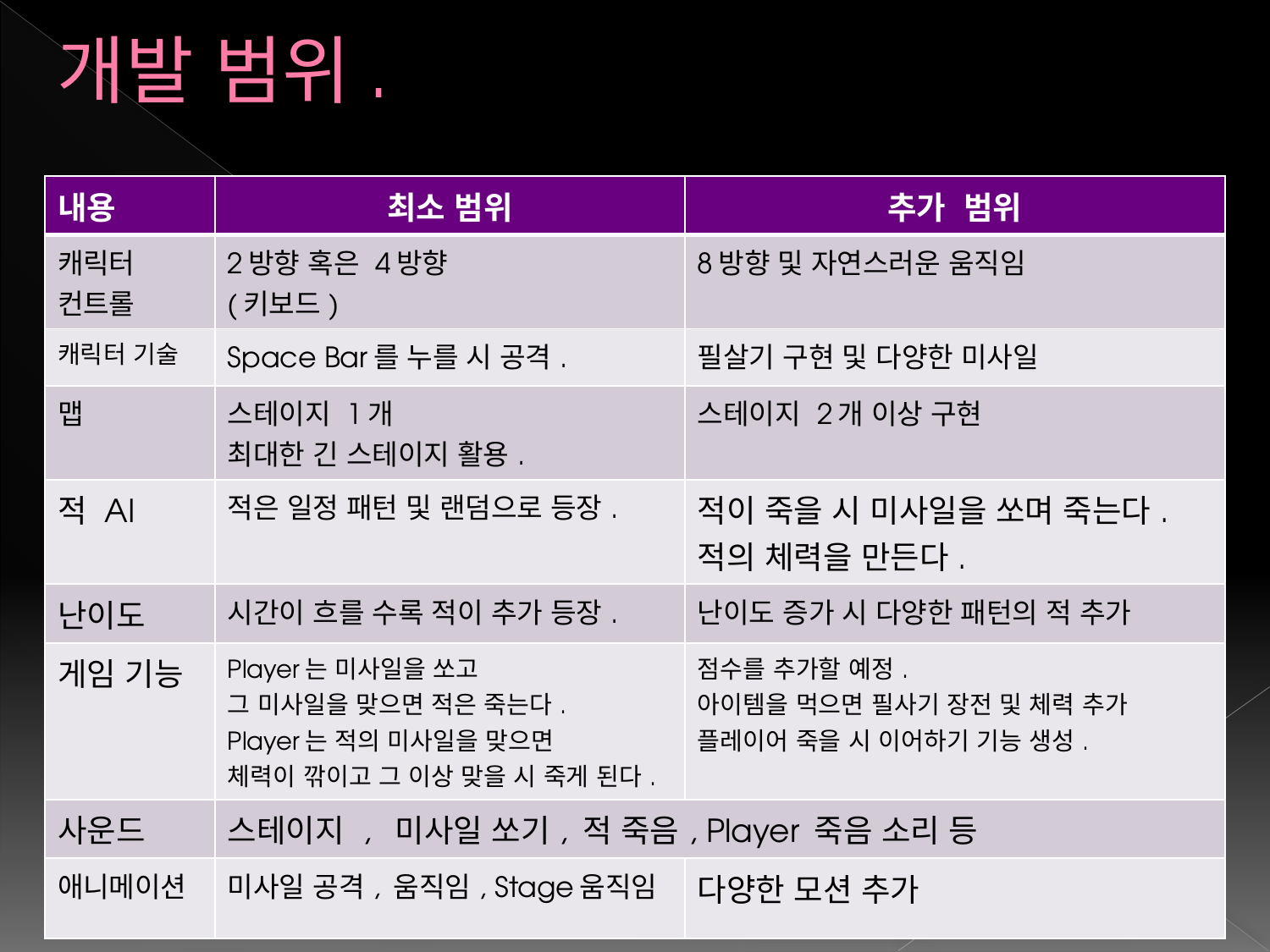

# 개발 범위.
| 내용 | 최소 범위 | 추가 범위 |
| --- | --- | --- |
| 캐릭터 컨트롤 | 2방향 혹은 4방향 (키보드) | 8방향 및 자연스러운 움직임 |
| 캐릭터 기술 | Space Bar를 누를 시 공격. | 필살기 구현 및 다양한 미사일 |
| 맵 | 스테이지 1개 최대한 긴 스테이지 활용. | 스테이지 2개 이상 구현 |
| 적 AI | 적은 일정 패턴 및 랜덤으로 등장. | 적이 죽을 시 미사일을 쏘며 죽는다. 적의 체력을 만든다. |
| 난이도 | 시간이 흐를 수록 적이 추가 등장. | 난이도 증가 시 다양한 패턴의 적 추가 |
| 게임 기능 | Player는 미사일을 쏘고 그 미사일을 맞으면 적은 죽는다. Player는 적의 미사일을 맞으면 체력이 깎이고 그 이상 맞을 시 죽게 된다. | 점수를 추가할 예정. 아이템을 먹으면 필사기 장전 및 체력 추가 플레이어 죽을 시 이어하기 기능 생성. |
| 사운드 | 스테이지 , 미사일 쏘기, 적 죽음, Player 죽음 소리 등 |  |
| 애니메이션 | 미사일 공격, 움직임, Stage움직임 | 다양한 모션 추가 |